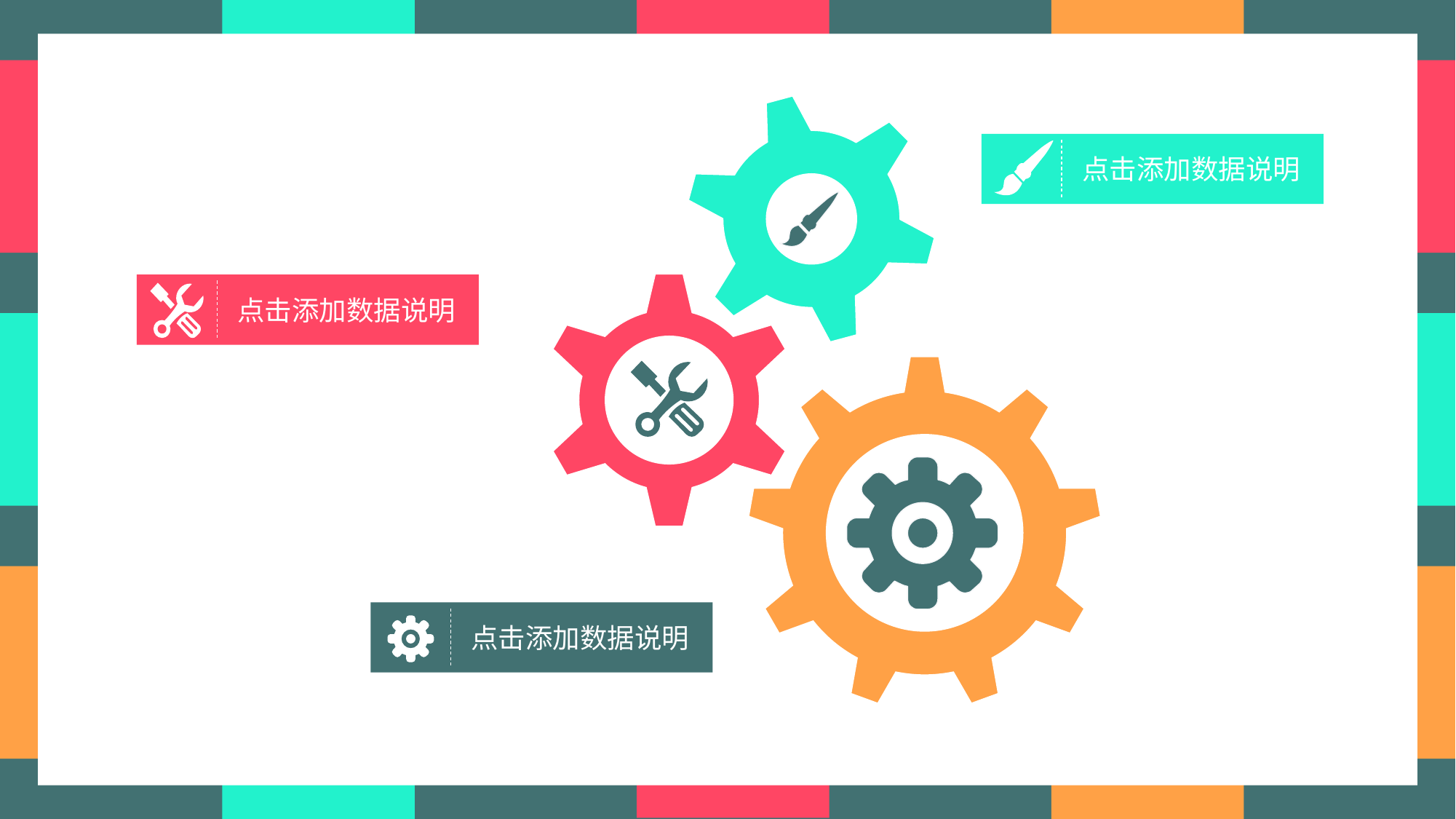

点击添加数据说明

点击添加数据说明
点击添加数据说明

点击添加数据说明

点击添加数据说明
点击添加数据说明

点击添加数据说明

点击添加数据说明
点击添加数据说明
6